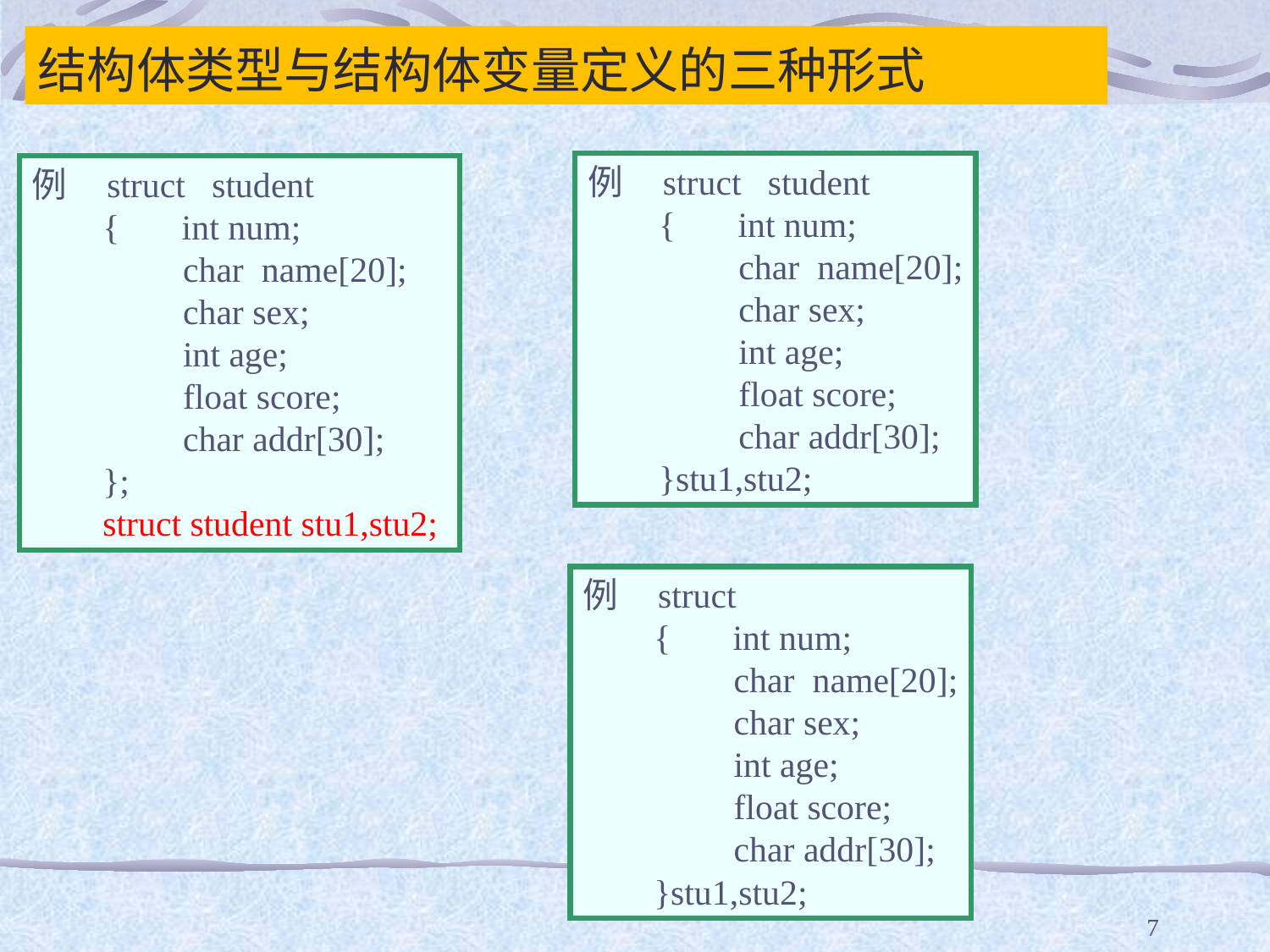

结构体类型与结构体变量定义的三种形式
例    struct   student
        {       int num;
                 char  name[20];
                 char sex;
                 int age;
                 float score;
                 char addr[30];
        }stu1,stu2;
例    struct   student
        {       int num;
                 char  name[20];
                 char sex;
                 int age;
                 float score;
                 char addr[30];
        };
        struct student stu1,stu2;
例    struct
        {       int num;
                 char  name[20];
                 char sex;
                 int age;
                 float score;
                 char addr[30];
        }stu1,stu2;
7